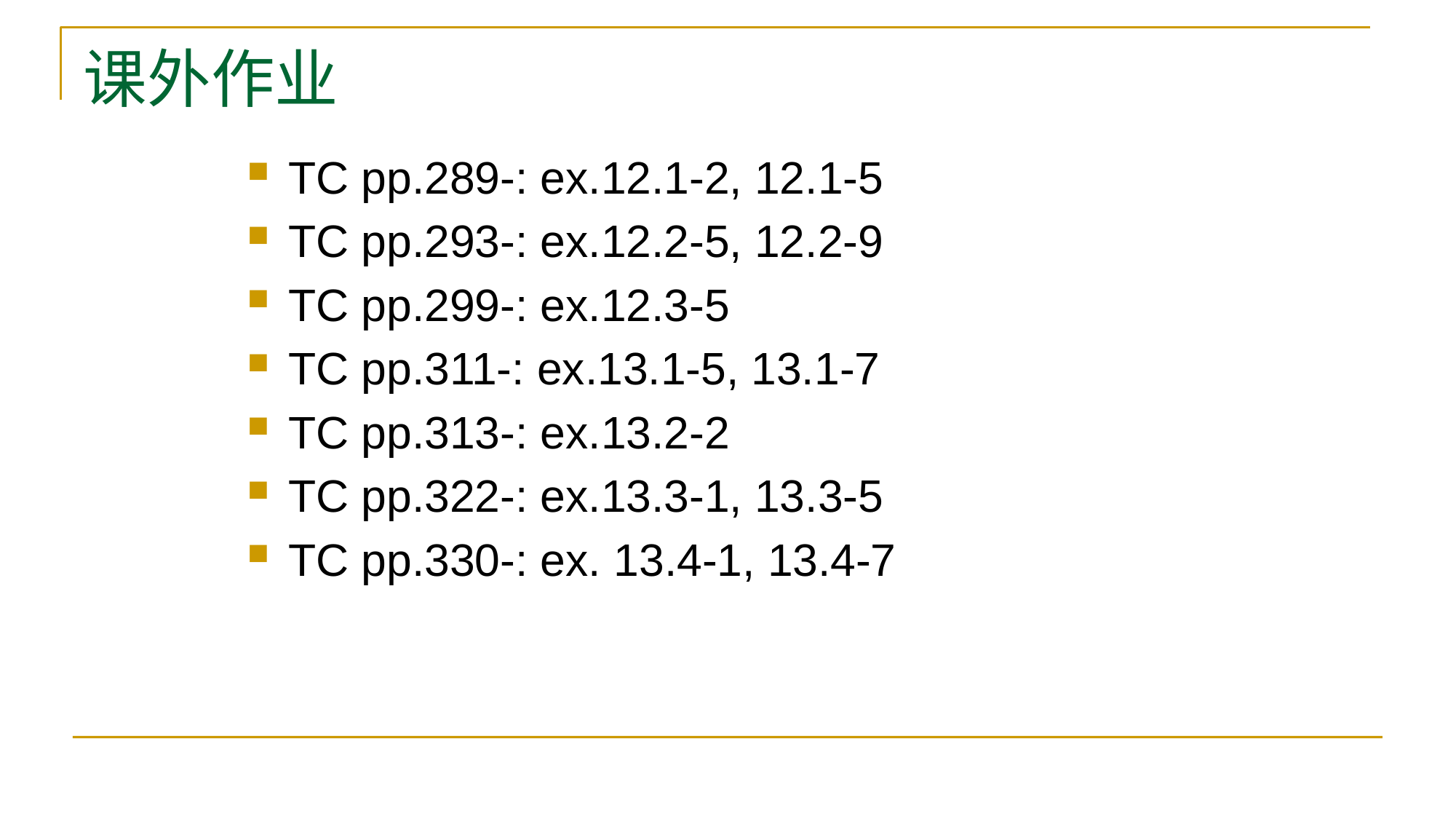

# 课外作业
TC pp.289-: ex.12.1-2, 12.1-5
TC pp.293-: ex.12.2-5, 12.2-9
TC pp.299-: ex.12.3-5
TC pp.311-: ex.13.1-5, 13.1-7
TC pp.313-: ex.13.2-2
TC pp.322-: ex.13.3-1, 13.3-5
TC pp.330-: ex. 13.4-1, 13.4-7